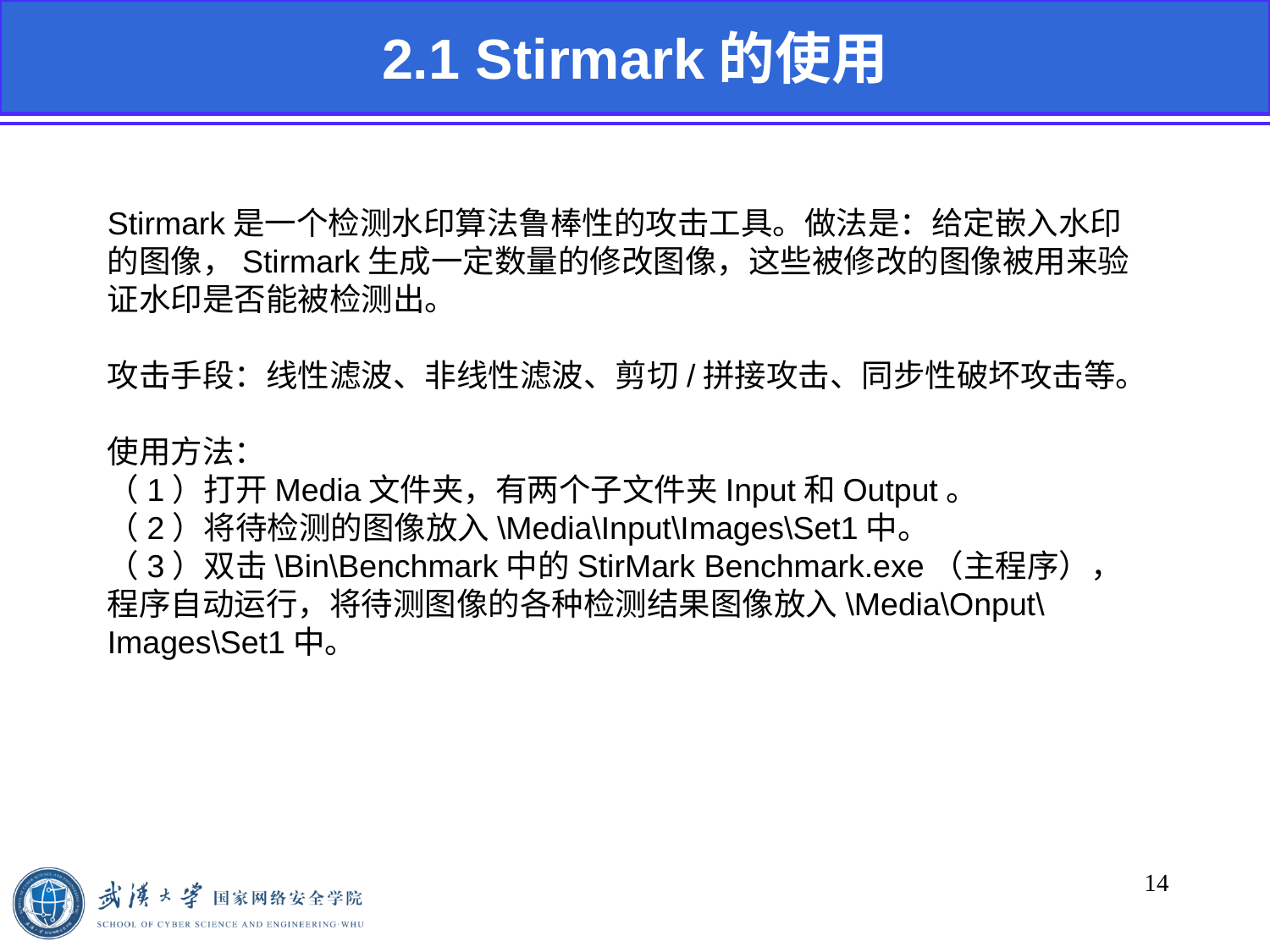

2.1 Stirmark的使用
Stirmark是一个检测水印算法鲁棒性的攻击工具。做法是：给定嵌入水印的图像，Stirmark生成一定数量的修改图像，这些被修改的图像被用来验证水印是否能被检测出。

攻击手段：线性滤波、非线性滤波、剪切/拼接攻击、同步性破坏攻击等。

使用方法：
（1）打开Media文件夹，有两个子文件夹Input和Output。
（2）将待检测的图像放入\Media\Input\Images\Set1中。
（3）双击\Bin\Benchmark中的StirMark Benchmark.exe（主程序），程序自动运行，将待测图像的各种检测结果图像放入\Media\Onput\Images\Set1中。